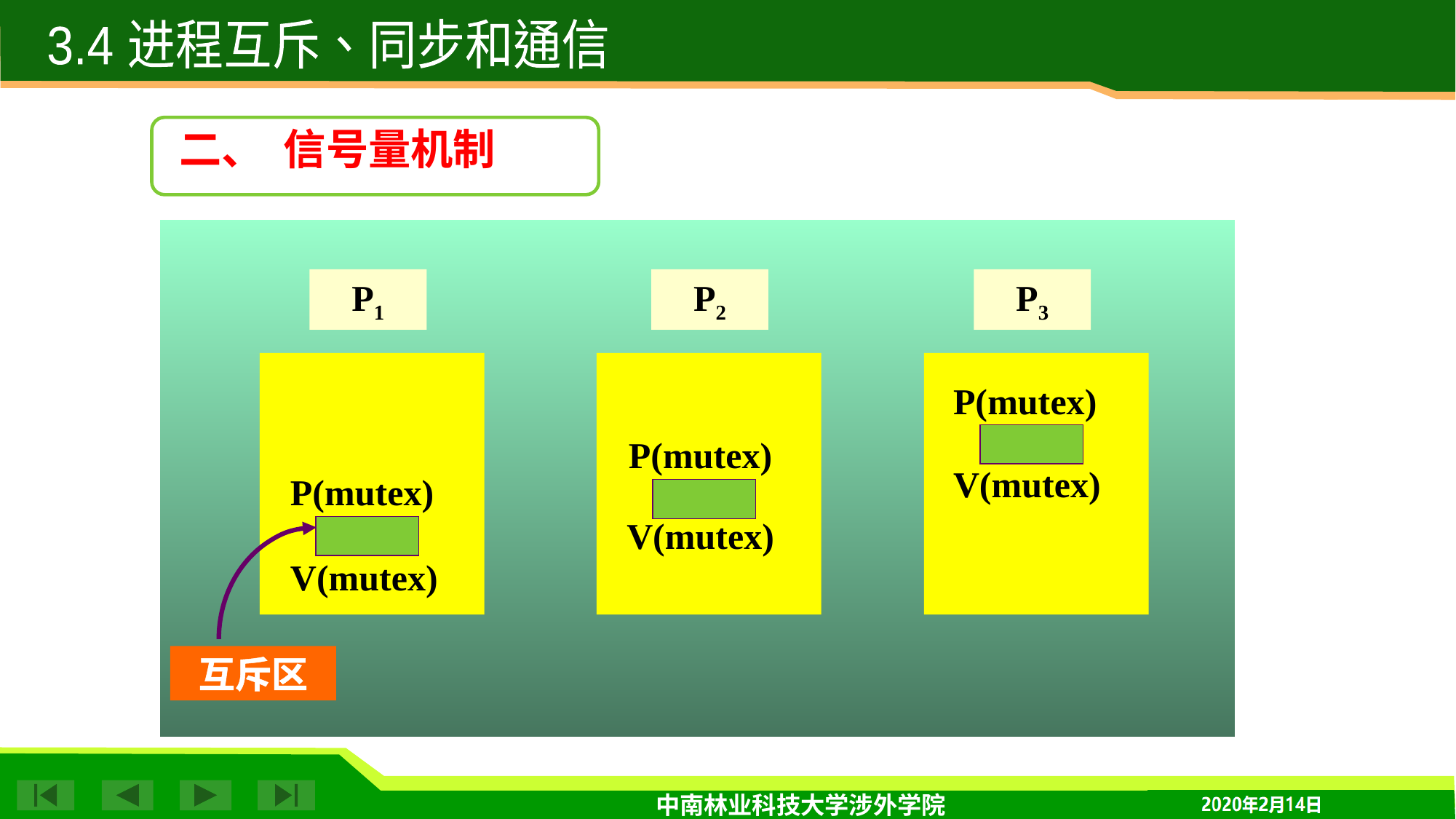

3.4 进程互斥、同步和通信
二、  信号量机制

P1
P2
P3

P(mutex)

P(mutex)
V(mutex)
P(mutex)

V(mutex)

V(mutex)
互斥区